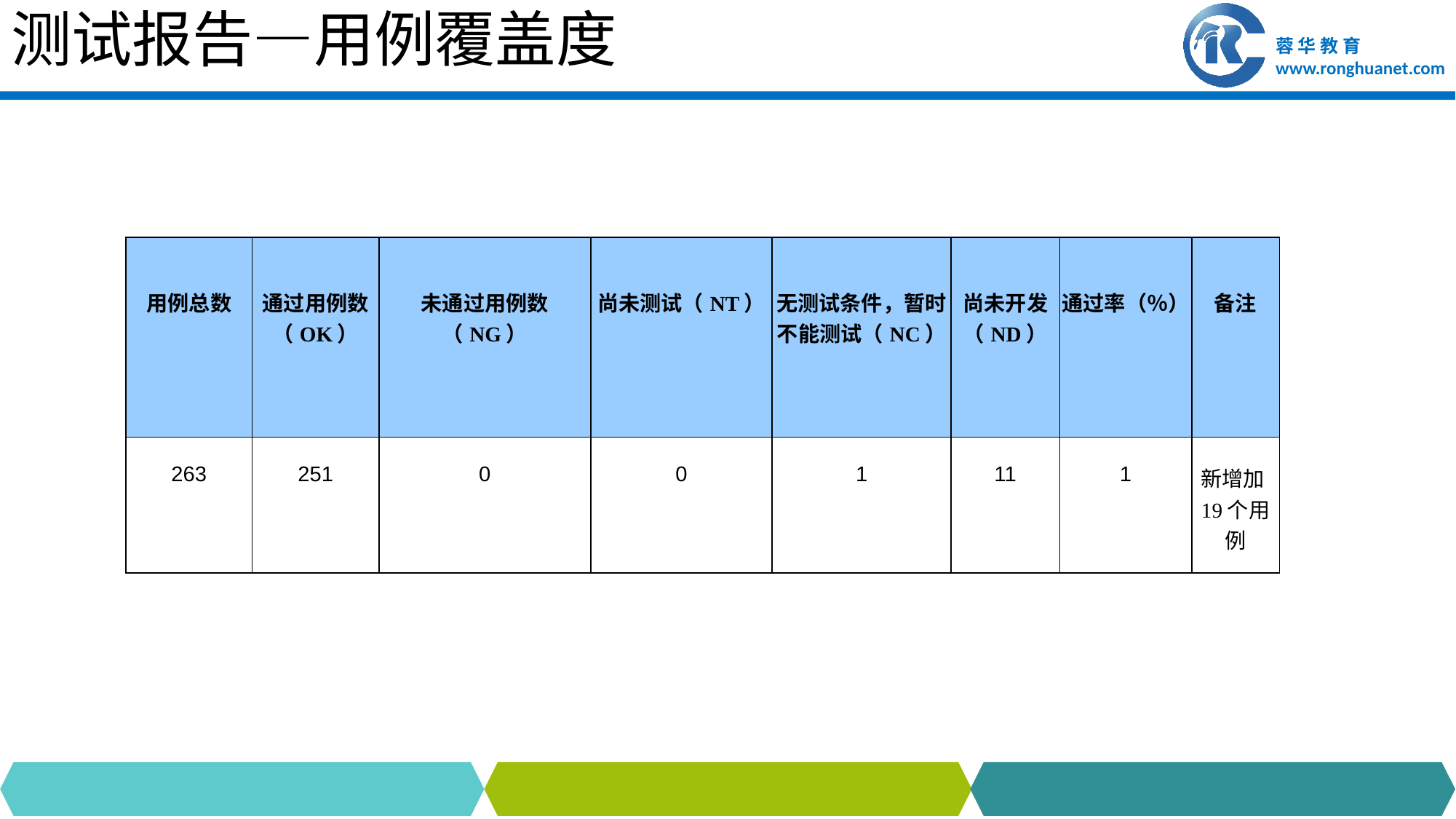

# 测试报告—用例覆盖度
| 用例总数 | 通过用例数（OK） | 未通过用例数（NG） | 尚未测试（NT） | 无测试条件，暂时不能测试（NC） | 尚未开发（ND） | 通过率（％） | 备注 |
| --- | --- | --- | --- | --- | --- | --- | --- |
| 263 | 251 | 0 | 0 | 1 | 11 | 1 | 新增加19个用例 |